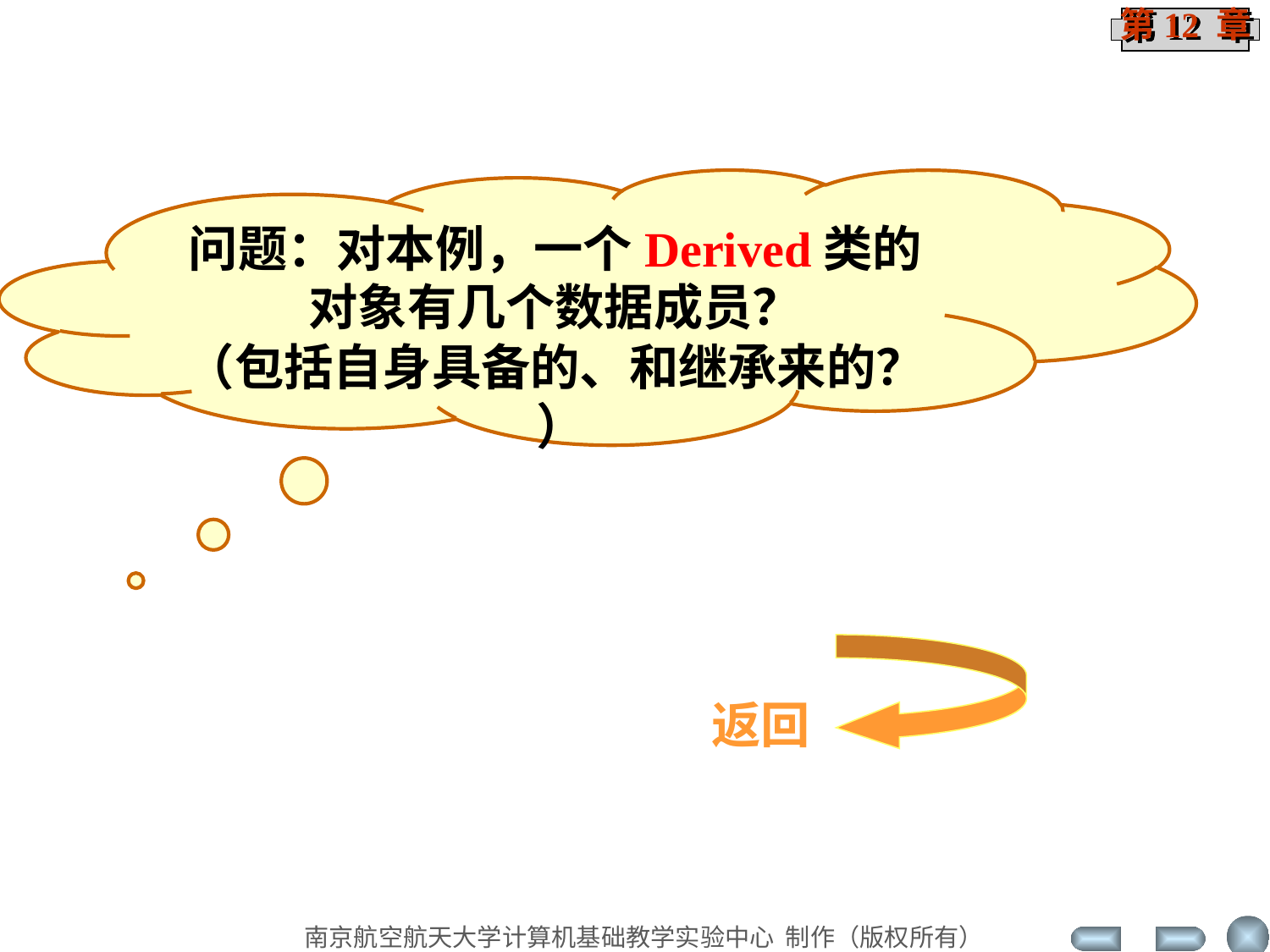

问题：对本例，一个Derived类的对象有几个数据成员？
（包括自身具备的、和继承来的？ ）

返回